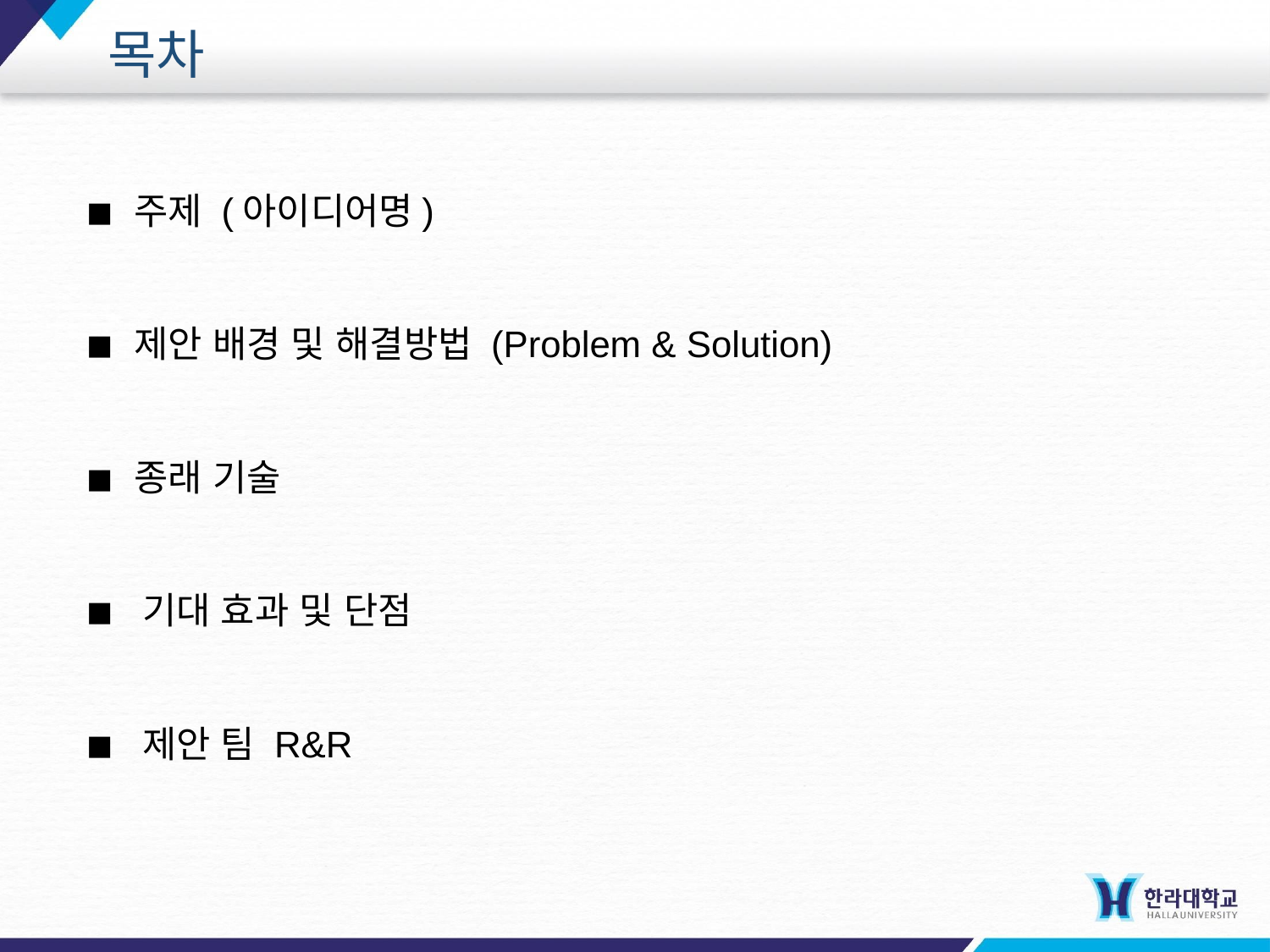

# 목차
■  주제 (아이디어명)

■  제안 배경 및 해결방법 (Problem & Solution)

■  종래 기술

■  기대 효과 및 단점

■  제안 팀 R&R